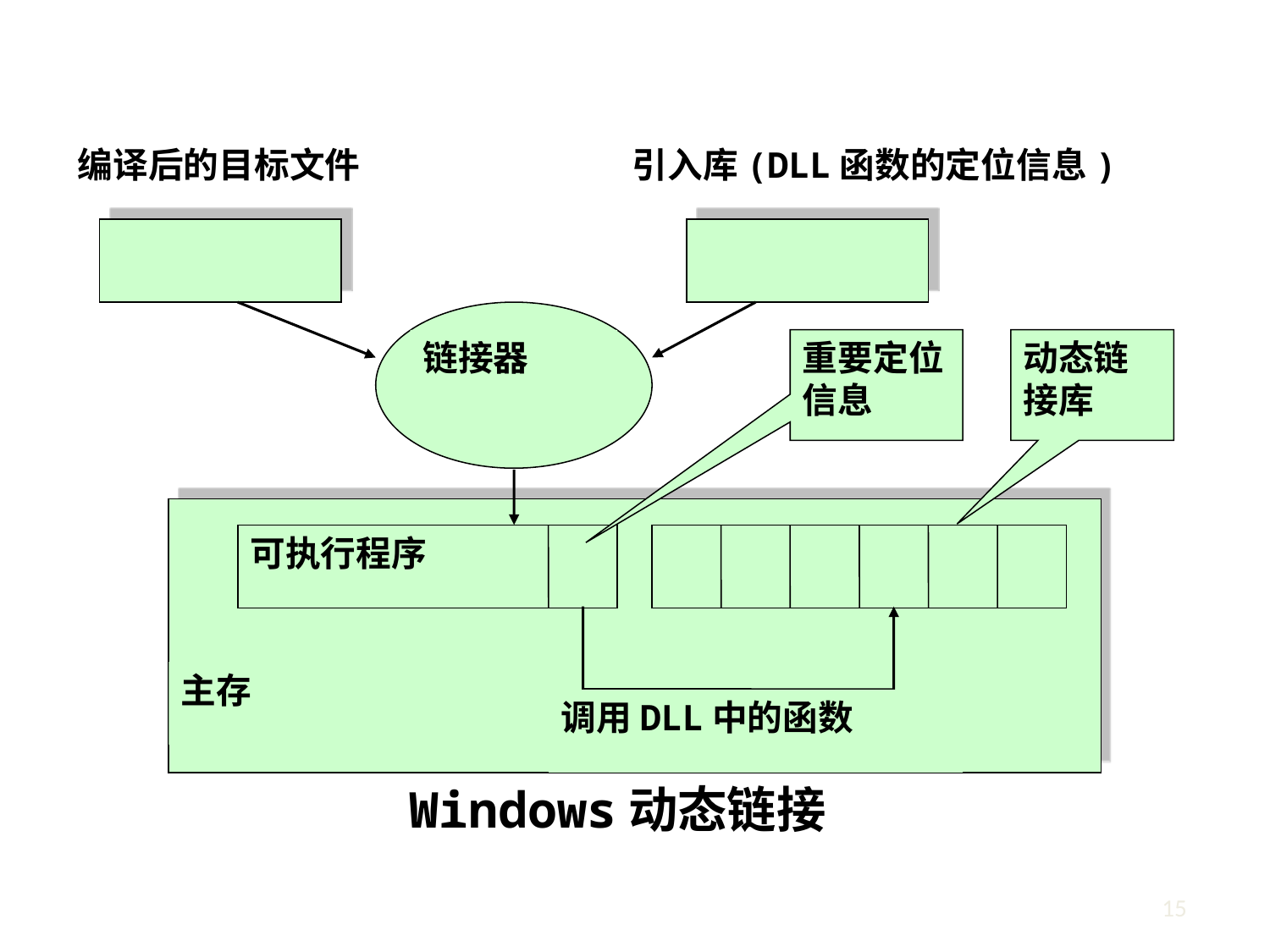

编译后的目标文件
引入库(DLL函数的定位信息)

链接器

重要定位信息
动态链接库

可执行程序

主存
调用DLL中的函数

 Windows动态链接
15